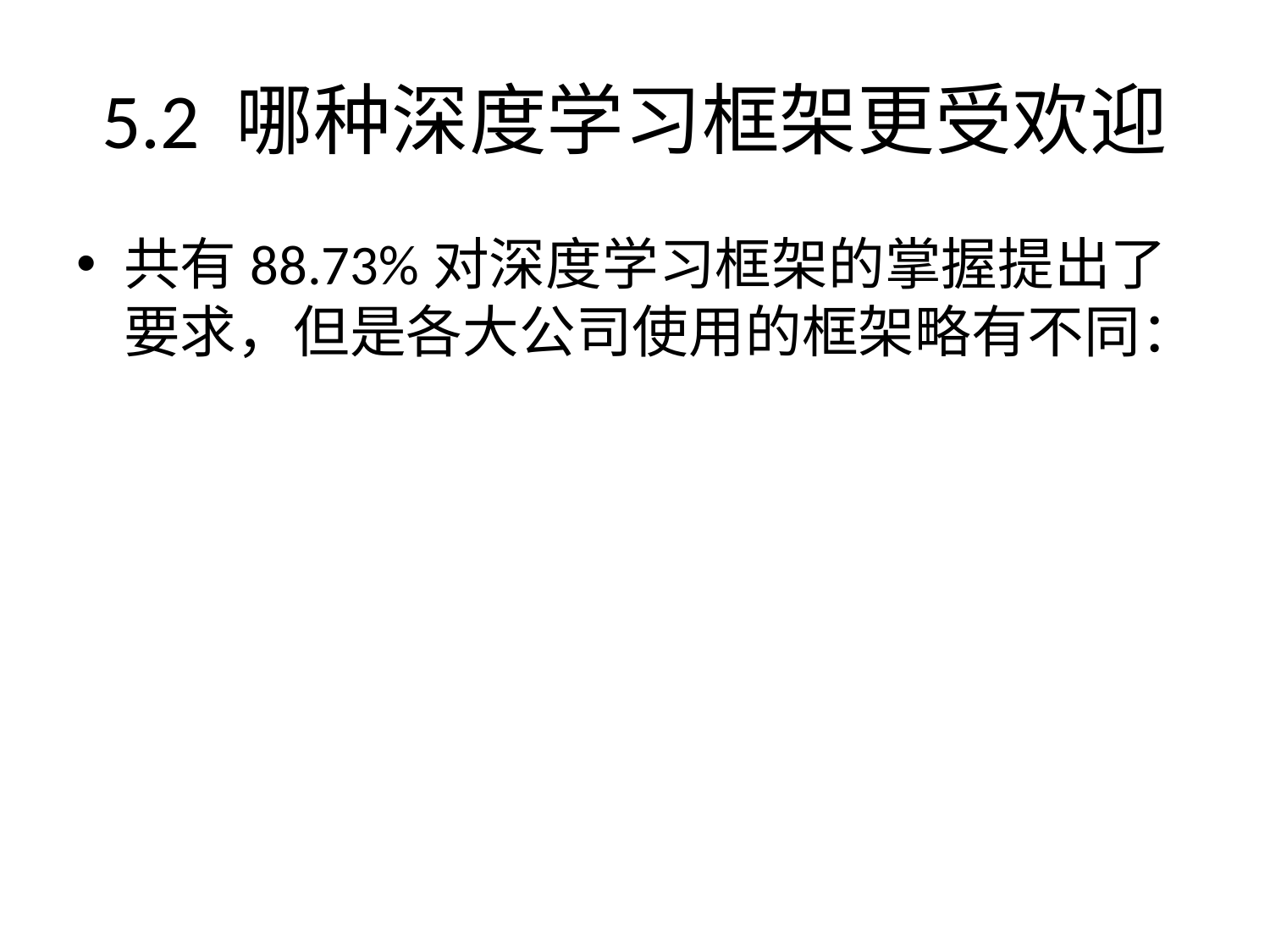

# 5.2 哪种深度学习框架更受欢迎
共有88.73%对深度学习框架的掌握提出了要求，但是各大公司使用的框架略有不同：